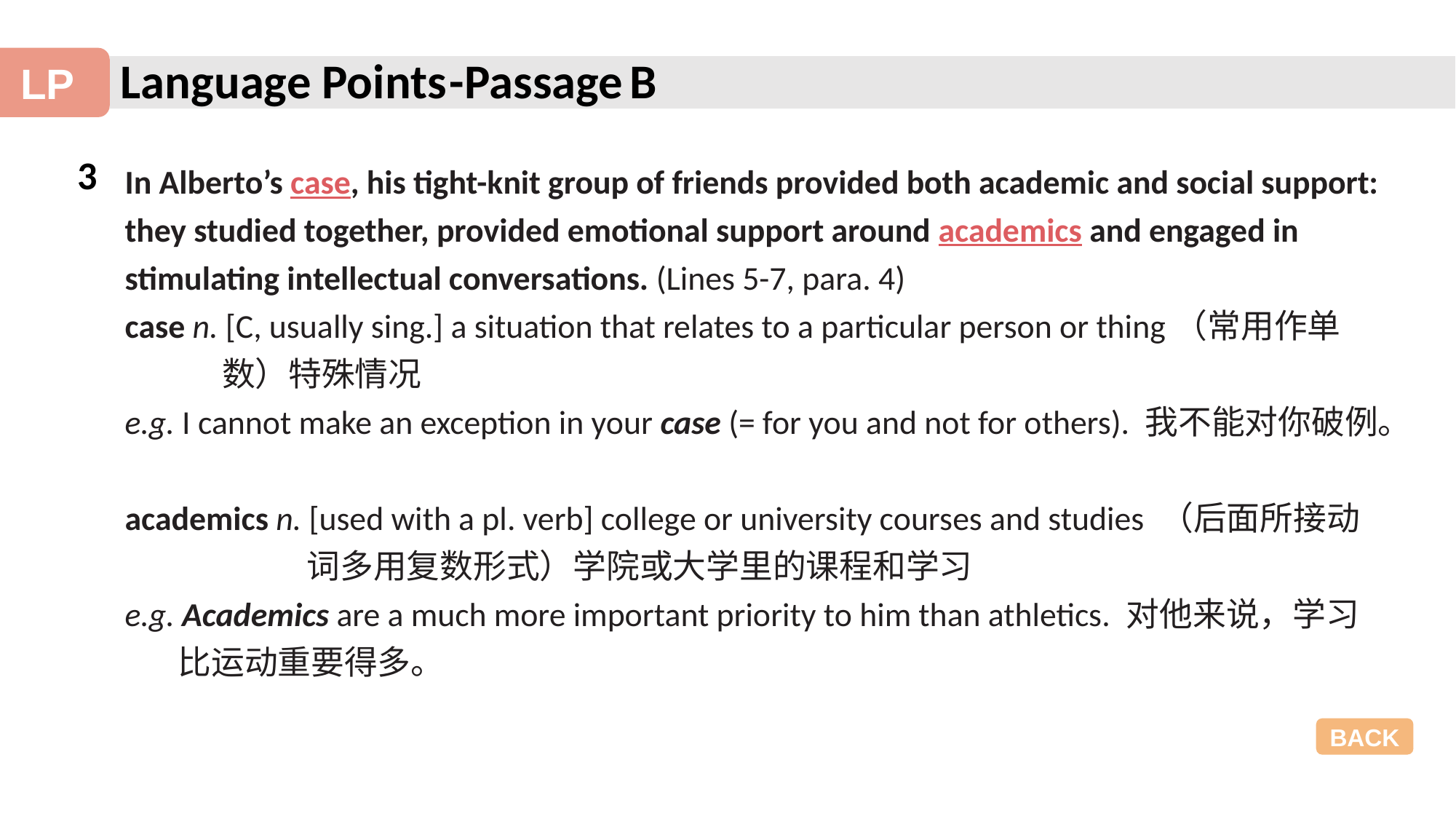

-Passage B
3
In Alberto’s case, his tight-knit group of friends provided both academic and social support: they studied together, provided emotional support around academics and engaged in stimulating intellectual conversations. (Lines 5-7, para. 4)
case n. [C, usually sing.] a situation that relates to a particular person or thing（常用作单数）特殊情况
e.g. I cannot make an exception in your case (= for you and not for others). 我不能对你破例。
academics n. [used with a pl. verb] college or university courses and studies （后面所接动词多用复数形式）学院或大学里的课程和学习
e.g. Academics are a much more important priority to him than athletics. 对他来说，学习比运动重要得多。
BACK